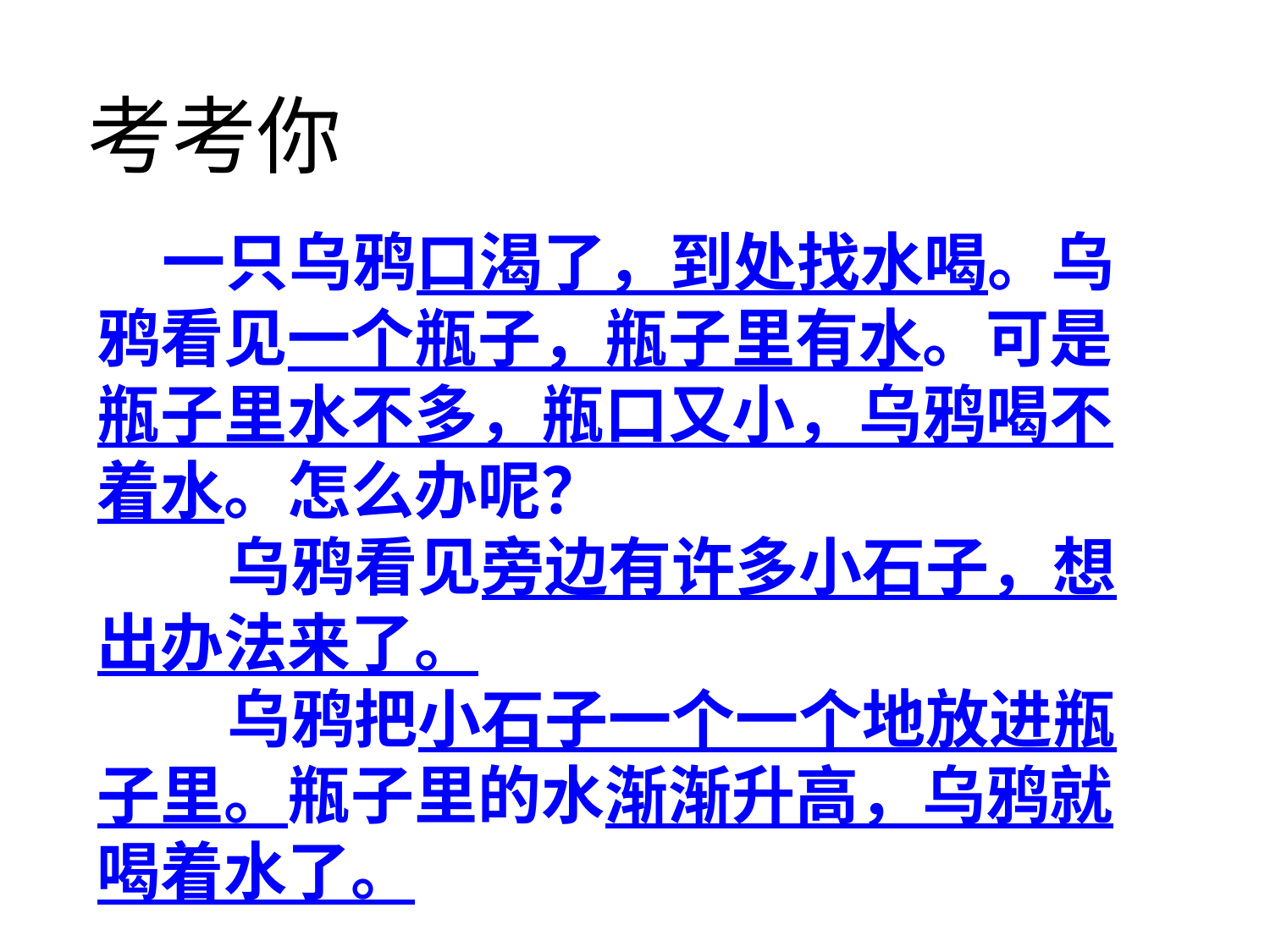

考考你
        一只乌鸦口渴了，到处找水喝。乌鸦看见一个瓶子，瓶子里有水。可是瓶子里水不多，瓶口又小，乌鸦喝不着水。怎么办呢？
        乌鸦看见旁边有许多小石子，想出办法来了。
        乌鸦把小石子一个一个地放进瓶子里。瓶子里的水渐渐升高，乌鸦就喝着水了。